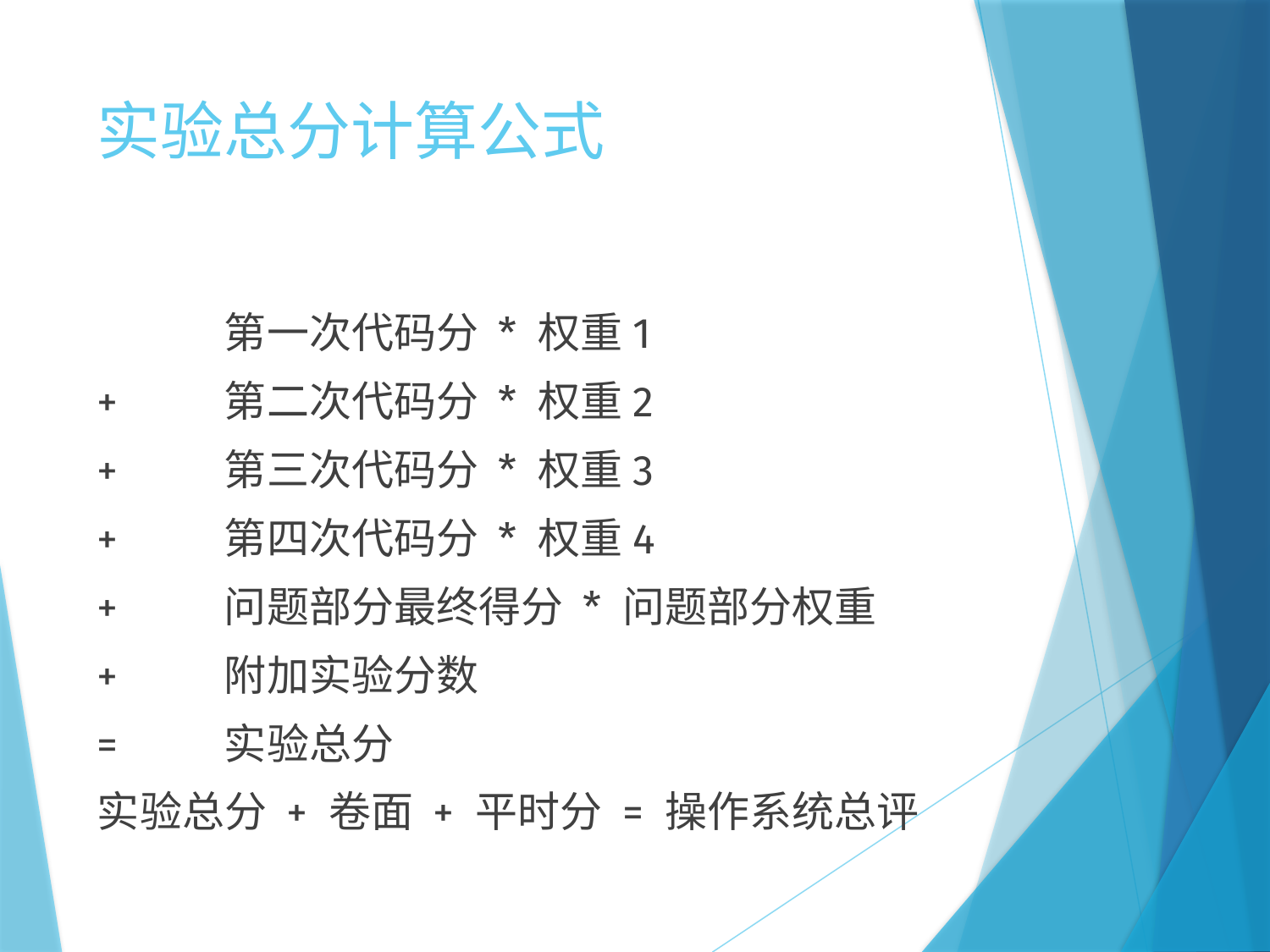

# 实验总分计算公式
	第一次代码分 * 权重1
+	第二次代码分 * 权重2
+	第三次代码分 * 权重3
+	第四次代码分 * 权重4
+	问题部分最终得分 * 问题部分权重
+	附加实验分数
=	实验总分
实验总分 + 卷面 + 平时分 = 操作系统总评